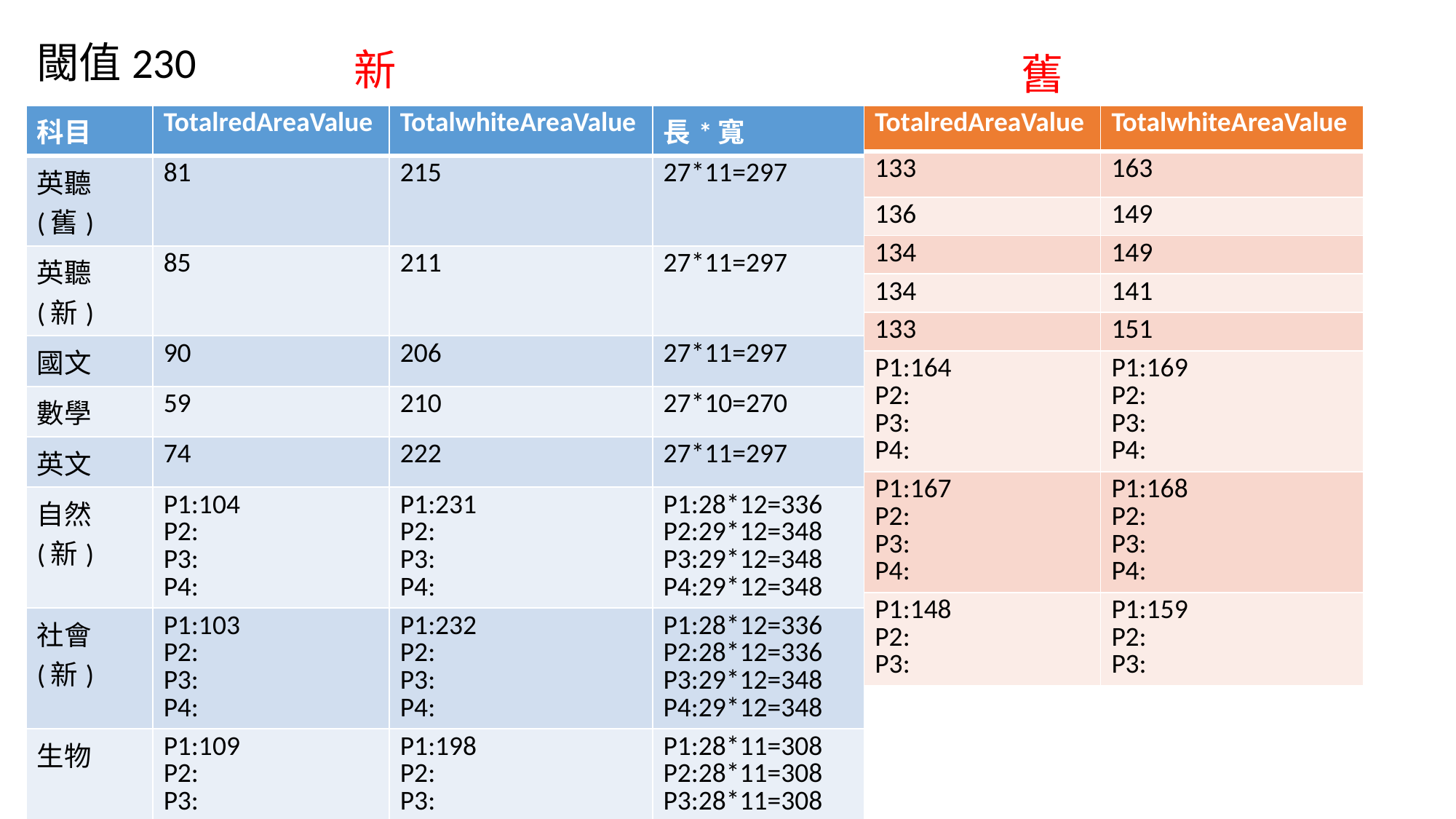

閾值230
新
舊
| 科目 | TotalredAreaValue | TotalwhiteAreaValue | 長\*寬 |
| --- | --- | --- | --- |
| 英聽(舊) | 81 | 215 | 27\*11=297 |
| 英聽(新) | 85 | 211 | 27\*11=297 |
| 國文 | 90 | 206 | 27\*11=297 |
| 數學 | 59 | 210 | 27\*10=270 |
| 英文 | 74 | 222 | 27\*11=297 |
| 自然(新) | P1:104 P2: P3: P4: | P1:231 P2: P3: P4: | P1:28\*12=336 P2:29\*12=348 P3:29\*12=348 P4:29\*12=348 |
| 社會(新) | P1:103 P2: P3: P4: | P1:232 P2: P3: P4: | P1:28\*12=336 P2:28\*12=336 P3:29\*12=348 P4:29\*12=348 |
| 生物 | P1:109 P2: P3: | P1:198 P2: P3: | P1:28\*11=308 P2:28\*11=308 P3:28\*11=308 |
| TotalredAreaValue | TotalwhiteAreaValue |
| --- | --- |
| 133 | 163 |
| 136 | 149 |
| 134 | 149 |
| 134 | 141 |
| 133 | 151 |
| P1:164 P2: P3: P4: | P1:169 P2: P3: P4: |
| P1:167 P2: P3: P4: | P1:168 P2: P3: P4: |
| P1:148 P2: P3: | P1:159 P2: P3: |